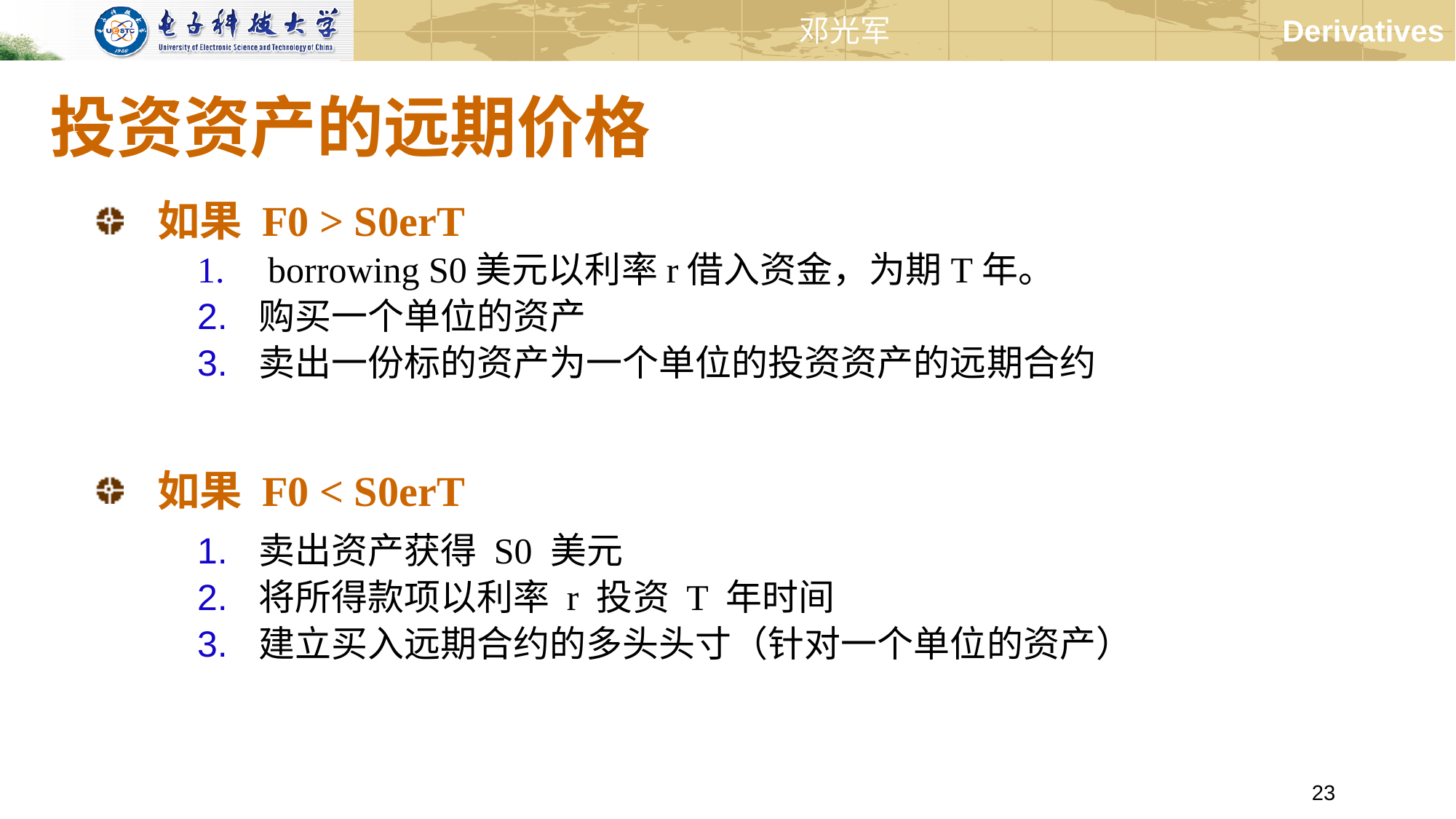

# 投资资产的远期价格
如果 F0 > S0erT
 borrowing S0美元以利率r借入资金，为期T年。
购买一个单位的资产
卖出一份标的资产为一个单位的投资资产的远期合约
如果 F0 < S0erT
卖出资产获得 S0 美元
将所得款项以利率 r 投资 T 年时间
建立买入远期合约的多头头寸（针对一个单位的资产）